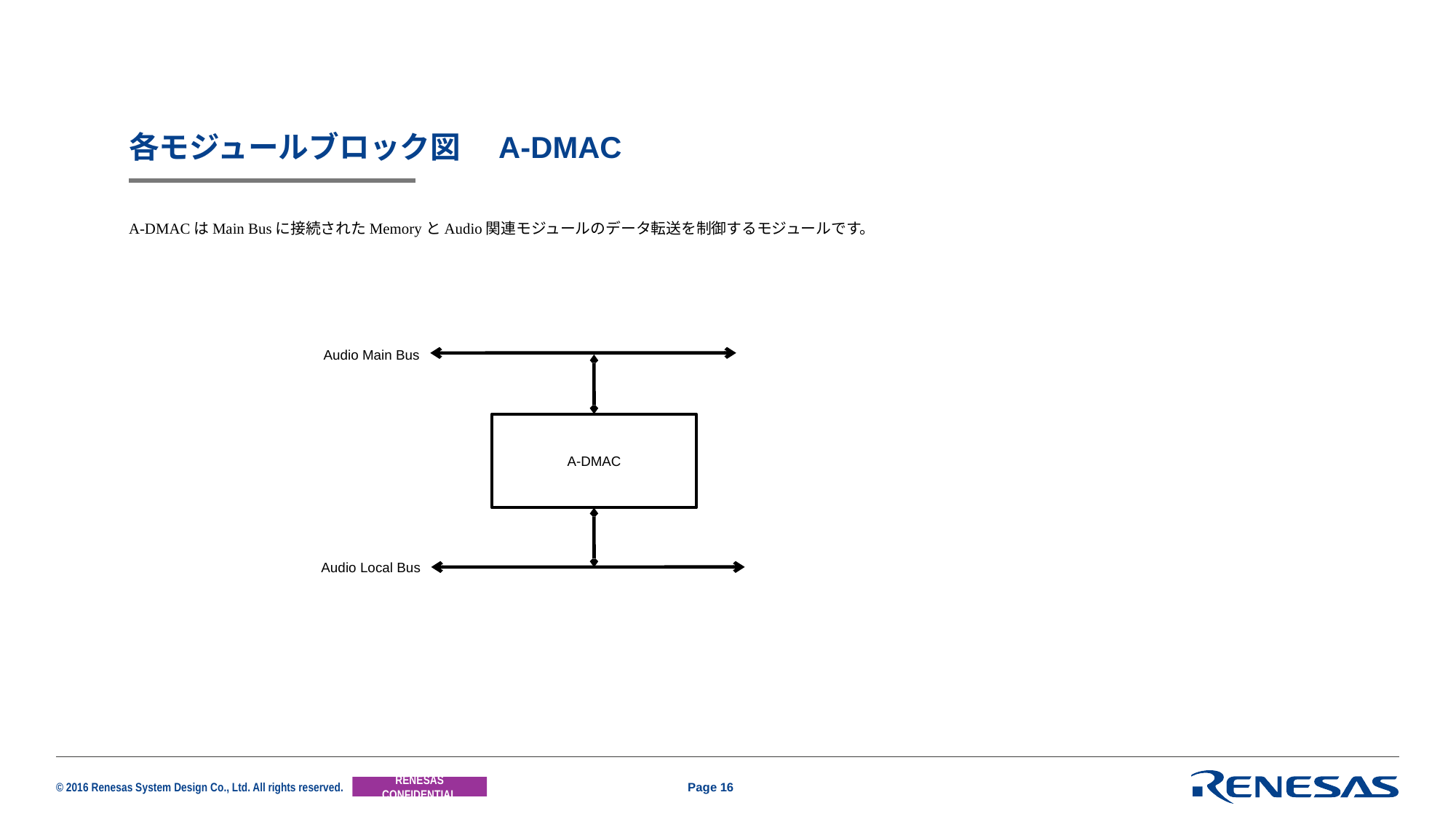

# 各モジュールブロック図　A-DMAC

A-DMACはMain Busに接続されたMemoryとAudio関連モジュールのデータ転送を制御するモジュールです。
Audio Main Bus

A-DMAC

Audio Local Bus
Page 16